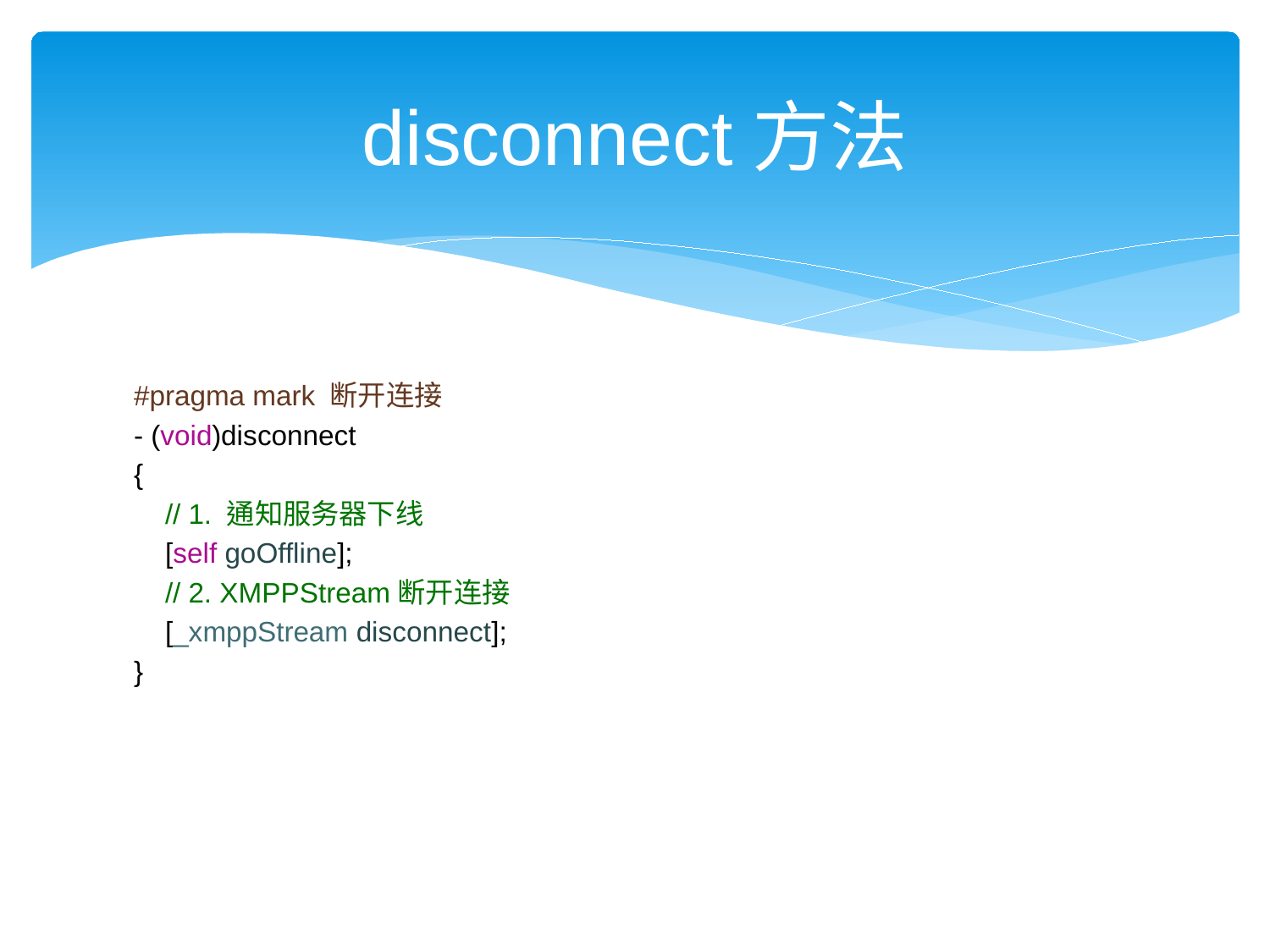

# disconnect方法
#pragma mark 断开连接
- (void)disconnect
{
    // 1. 通知服务器下线
    [self goOffline];
    // 2. XMPPStream断开连接
    [_xmppStream disconnect];
}